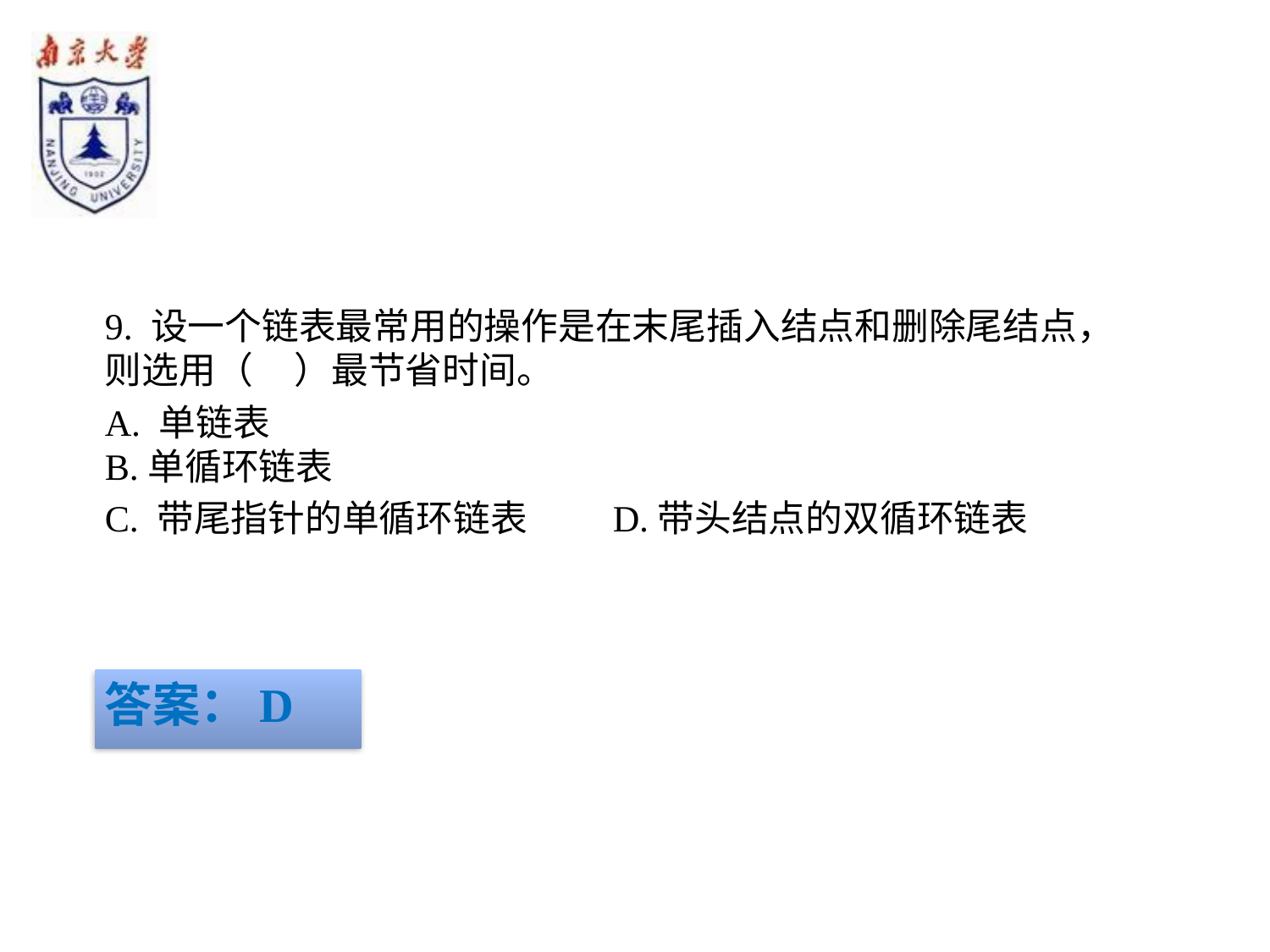

#
9. 设一个链表最常用的操作是在末尾插入结点和删除尾结点，则选用（     ）最节省时间。
A. 单链表   							B.单循环链表
C. 带尾指针的单循环链表   	D.带头结点的双循环链表
答案：D